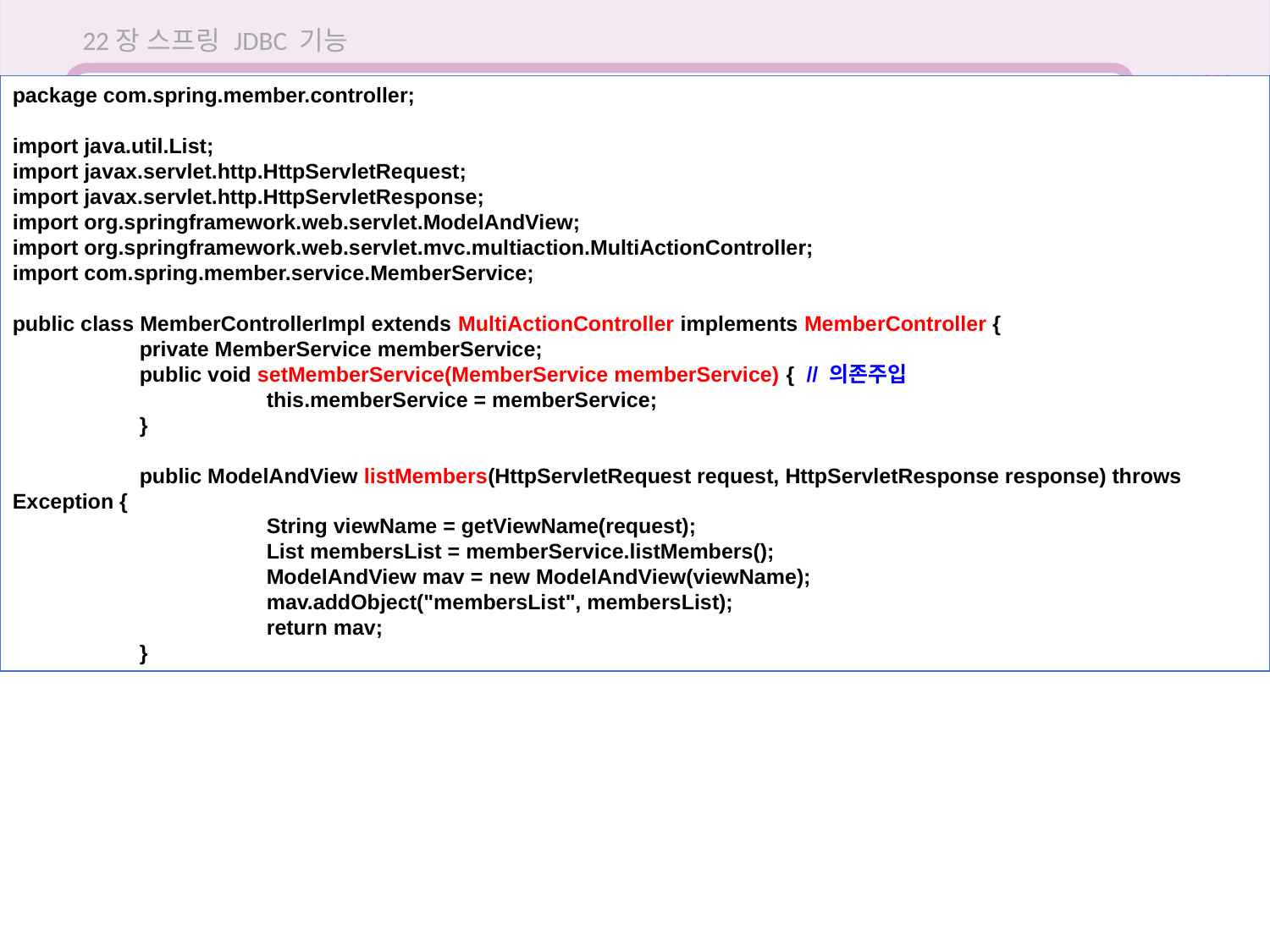

22장 스프링 JDBC 기능
22.2 JdbcTemplate 클래스 이용해 회원 정보 조회
package com.spring.member.controller;

import java.util.List;
import javax.servlet.http.HttpServletRequest;
import javax.servlet.http.HttpServletResponse;
import org.springframework.web.servlet.ModelAndView;
import org.springframework.web.servlet.mvc.multiaction.MultiActionController;
import com.spring.member.service.MemberService;

public class MemberControllerImpl extends MultiActionController implements MemberController {
	private MemberService memberService;
	public void setMemberService(MemberService memberService) {  // 의존주입
		this.memberService = memberService;
	}

	public ModelAndView listMembers(HttpServletRequest request, HttpServletResponse response) throws Exception {
		String viewName = getViewName(request);
		List membersList = memberService.listMembers();
		ModelAndView mav = new ModelAndView(viewName);
		mav.addObject("membersList", membersList);
		return mav;
	}